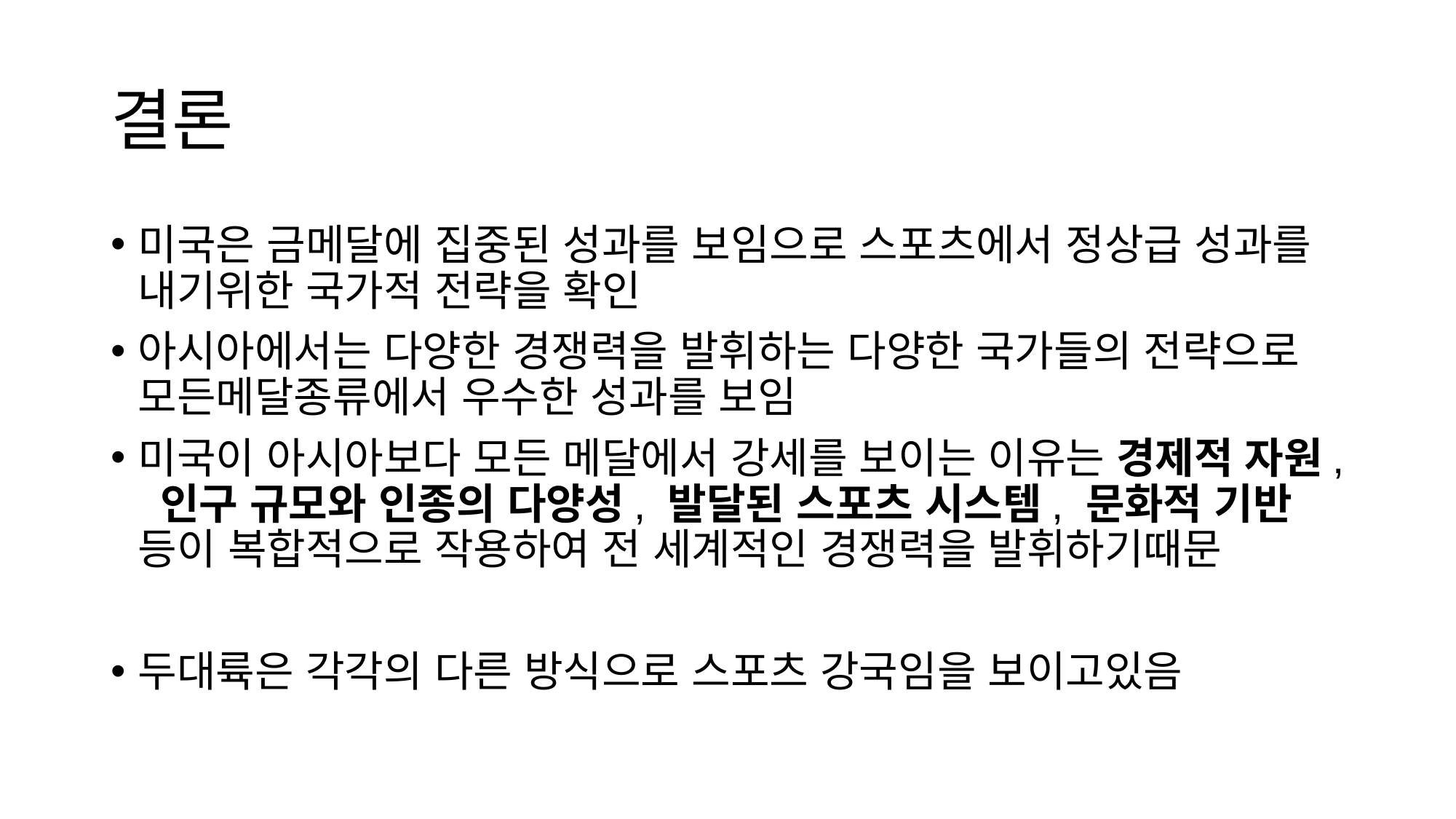

# 결론
미국은 금메달에 집중된 성과를 보임으로 스포츠에서 정상급 성과를 내기위한 국가적 전략을 확인
아시아에서는 다양한 경쟁력을 발휘하는 다양한 국가들의 전략으로 모든메달종류에서 우수한 성과를 보임
미국이 아시아보다 모든 메달에서 강세를 보이는 이유는 경제적 자원, 인구 규모와 인종의 다양성, 발달된 스포츠 시스템, 문화적 기반 등이 복합적으로 작용하여 전 세계적인 경쟁력을 발휘하기때문

두대륙은 각각의 다른 방식으로 스포츠 강국임을 보이고있음